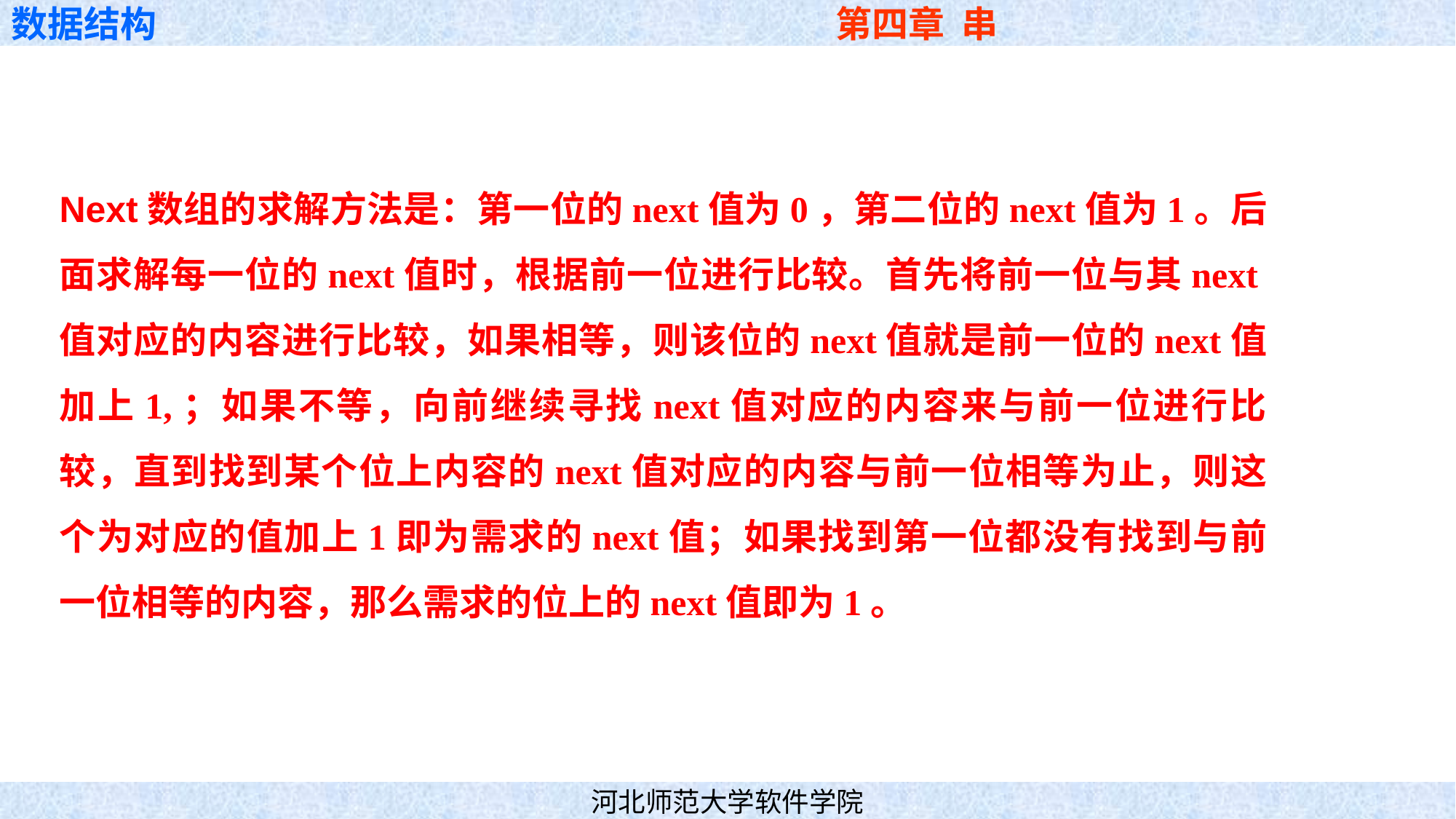

Next数组的求解方法是：第一位的next值为0，第二位的next值为1。后面求解每一位的next值时，根据前一位进行比较。首先将前一位与其next值对应的内容进行比较，如果相等，则该位的next值就是前一位的next值加上1,；如果不等，向前继续寻找next值对应的内容来与前一位进行比较，直到找到某个位上内容的next值对应的内容与前一位相等为止，则这个为对应的值加上1即为需求的next值；如果找到第一位都没有找到与前一位相等的内容，那么需求的位上的next值即为1。